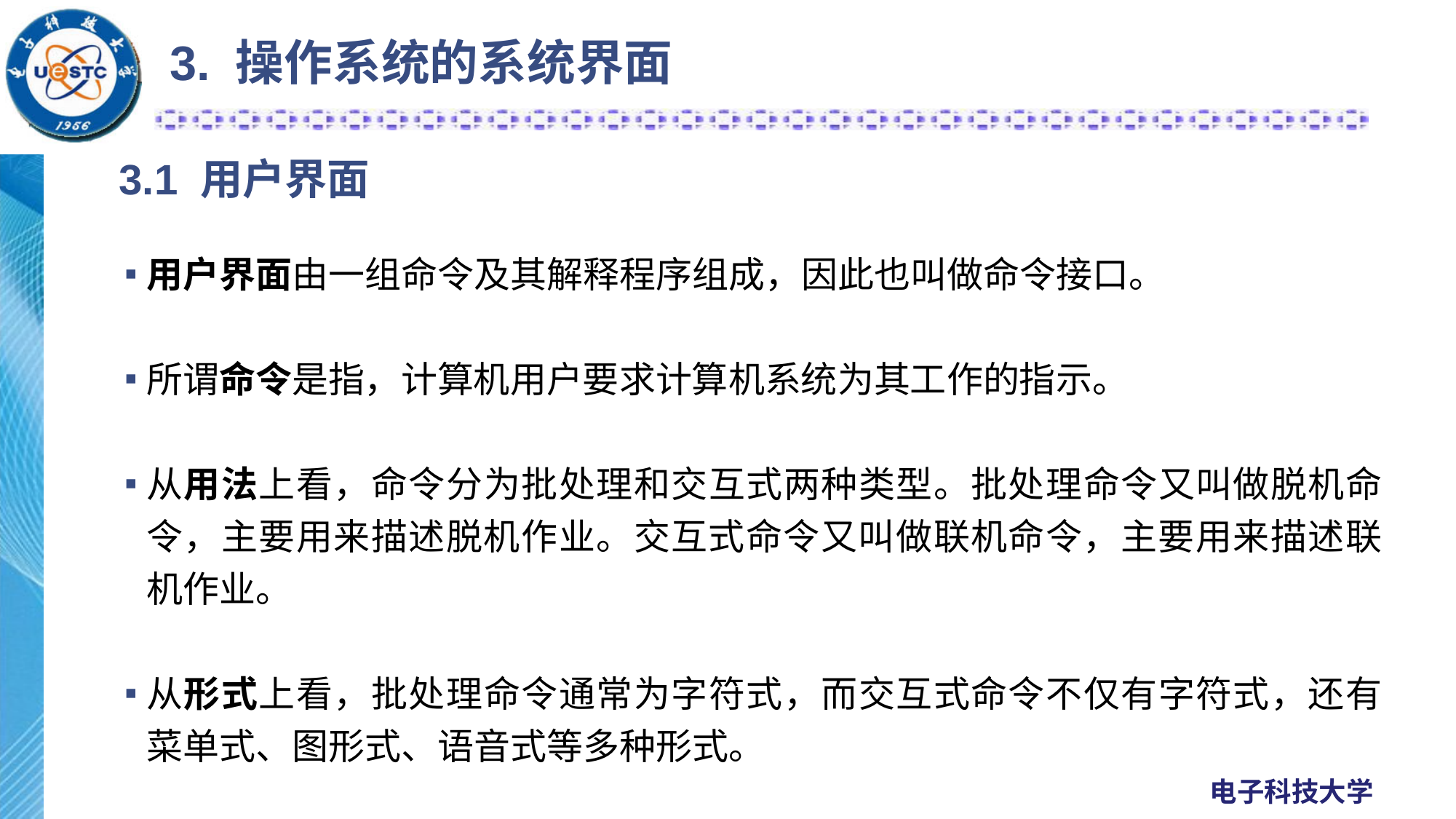

3. 操作系统的系统界面
# 3.1 用户界面
用户界面由一组命令及其解释程序组成，因此也叫做命令接口。

所谓命令是指，计算机用户要求计算机系统为其工作的指示。

从用法上看，命令分为批处理和交互式两种类型。批处理命令又叫做脱机命令，主要用来描述脱机作业。交互式命令又叫做联机命令，主要用来描述联机作业。

从形式上看，批处理命令通常为字符式，而交互式命令不仅有字符式，还有菜单式、图形式、语音式等多种形式。